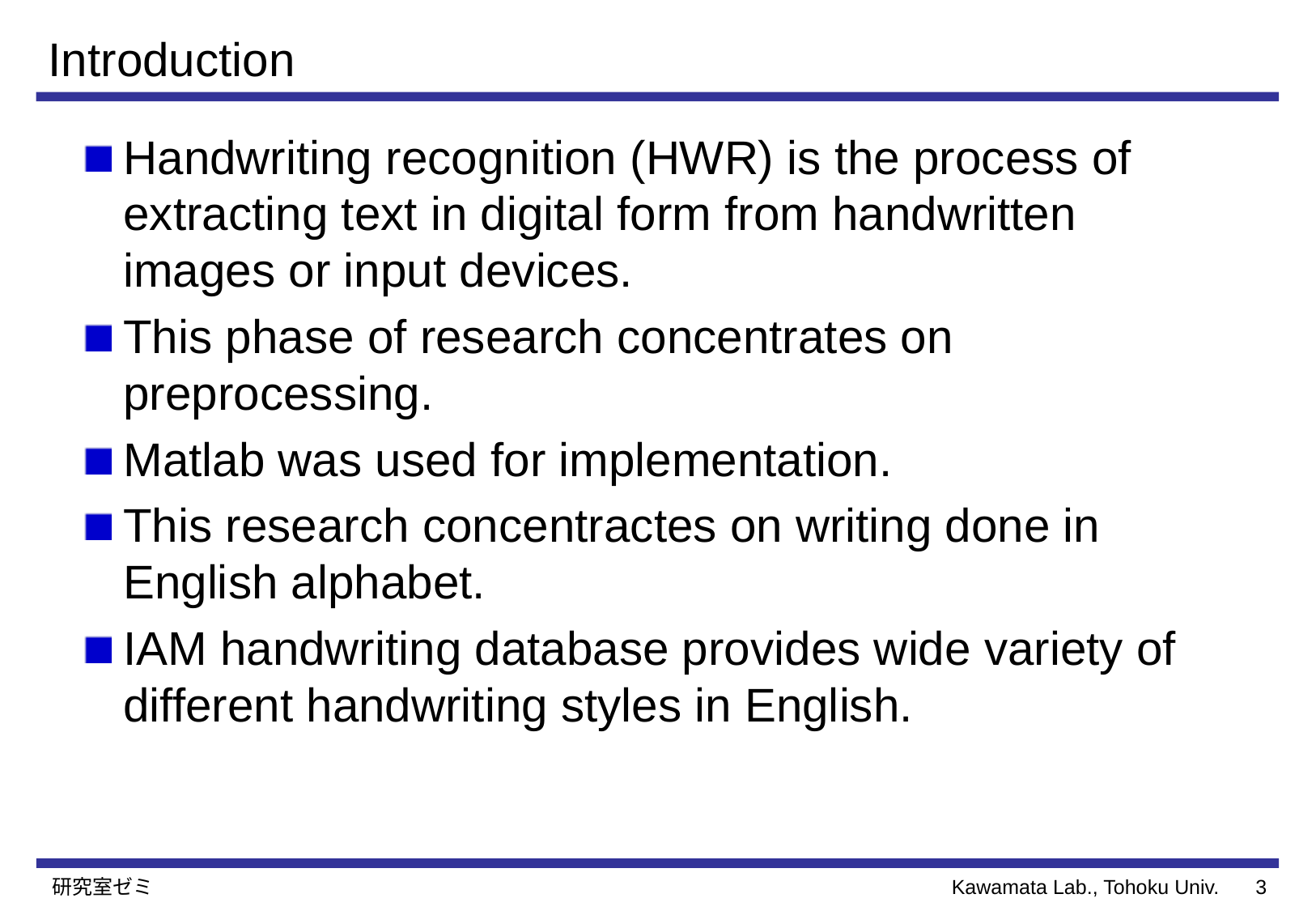

# Introduction
Handwriting recognition (HWR) is the process of extracting text in digital form from handwritten images or input devices.
This phase of research concentrates on preprocessing.
Matlab was used for implementation.
This research concentractes on writing done in English alphabet.
IAM handwriting database provides wide variety of different handwriting styles in English.

研究室ゼミ
3